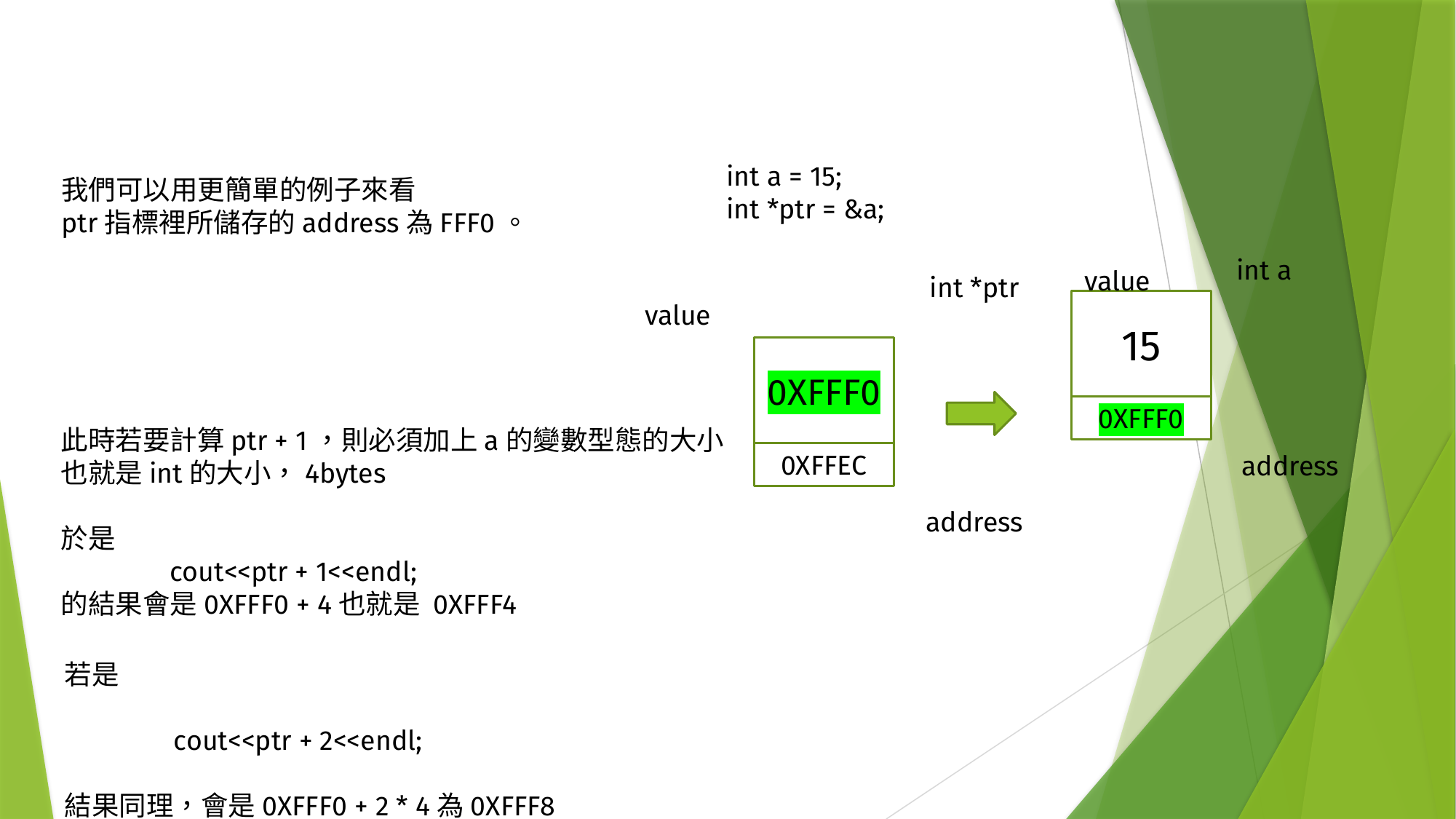

int a = 15;
	int *ptr = &a;
我們可以用更簡單的例子來看
ptr指標裡所儲存的address為FFF0。
int a
value
int *ptr
15
value
0XFFF0

0XFFF0
0XFFEC
address
address
此時若要計算ptr + 1，則必須加上a的變數型態的大小
也就是int的大小，4bytes

於是
	cout<<ptr + 1<<endl;
的結果會是0XFFF0 + 4也就是 0XFFF4

若是

	cout<<ptr + 2<<endl;

結果同理，會是0XFFF0 + 2 * 4為0XFFF8